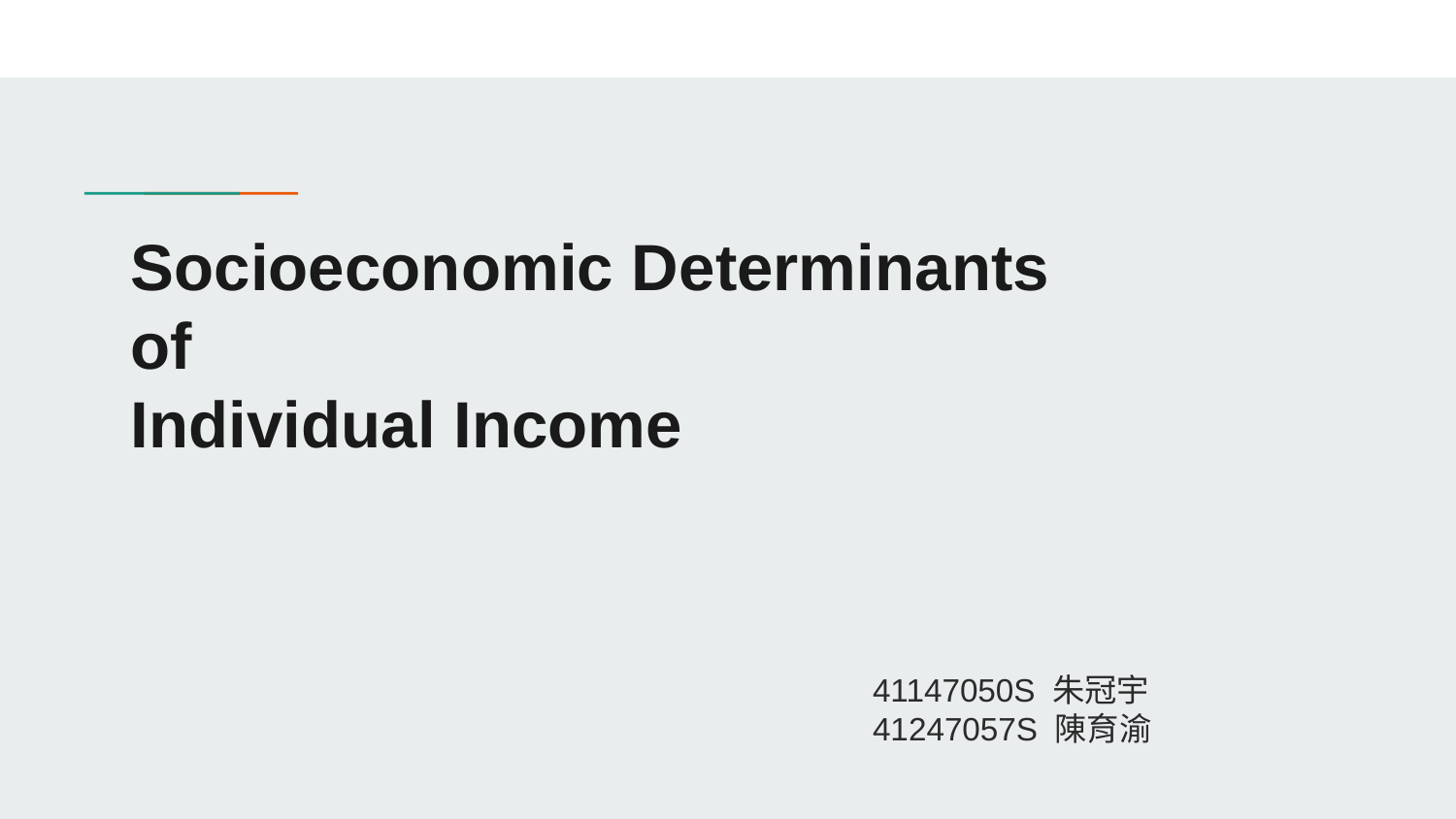

# Socioeconomic Determinants
of
Individual Income
41147050S 朱冠宇
41247057S 陳育渝